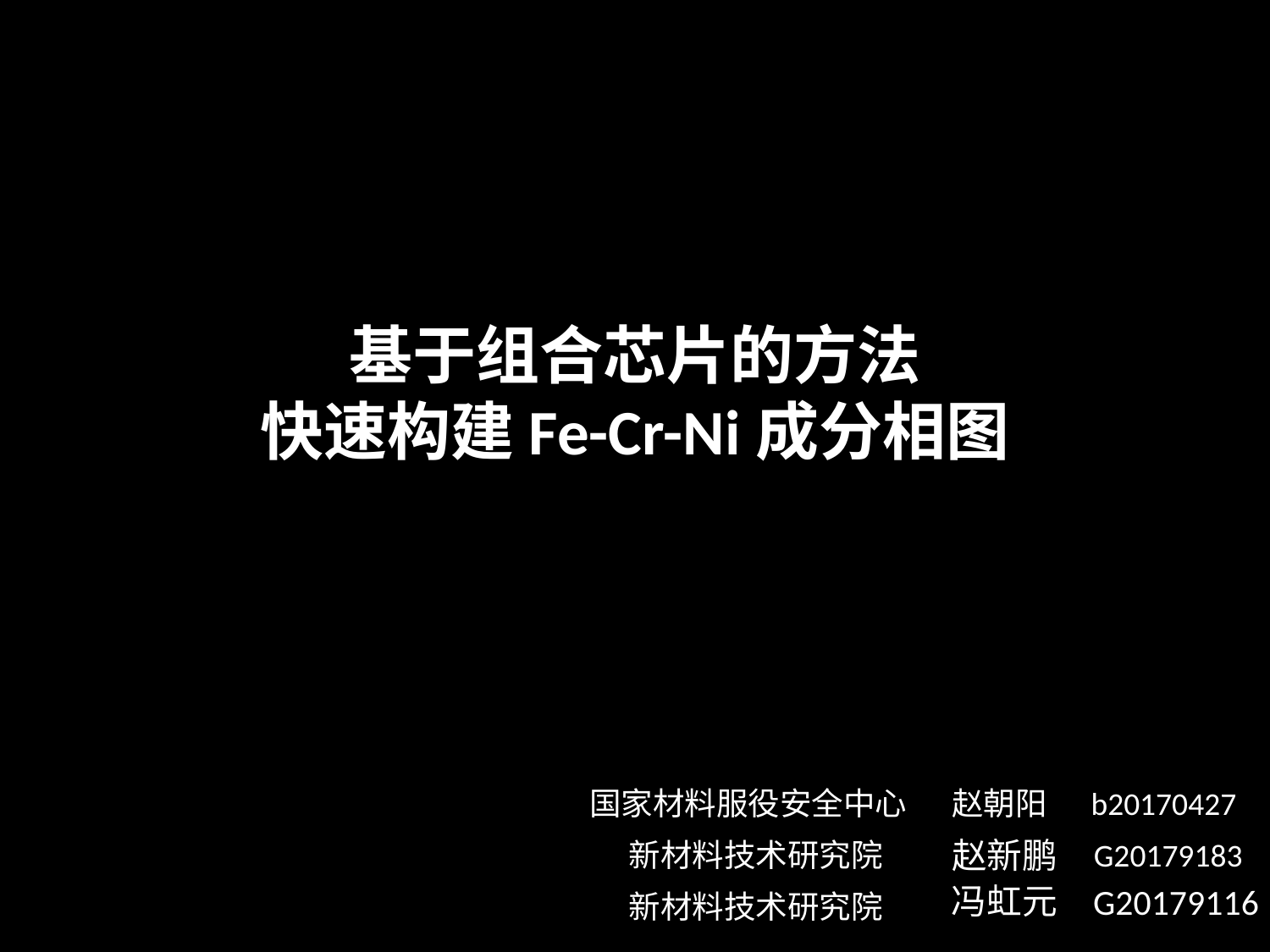

基于组合芯片的方法
快速构建Fe-Cr-Ni成分相图
国家材料服役安全中心
赵朝阳
b20170427
赵新鹏
新材料技术研究院
G20179183
冯虹元
G20179116
新材料技术研究院